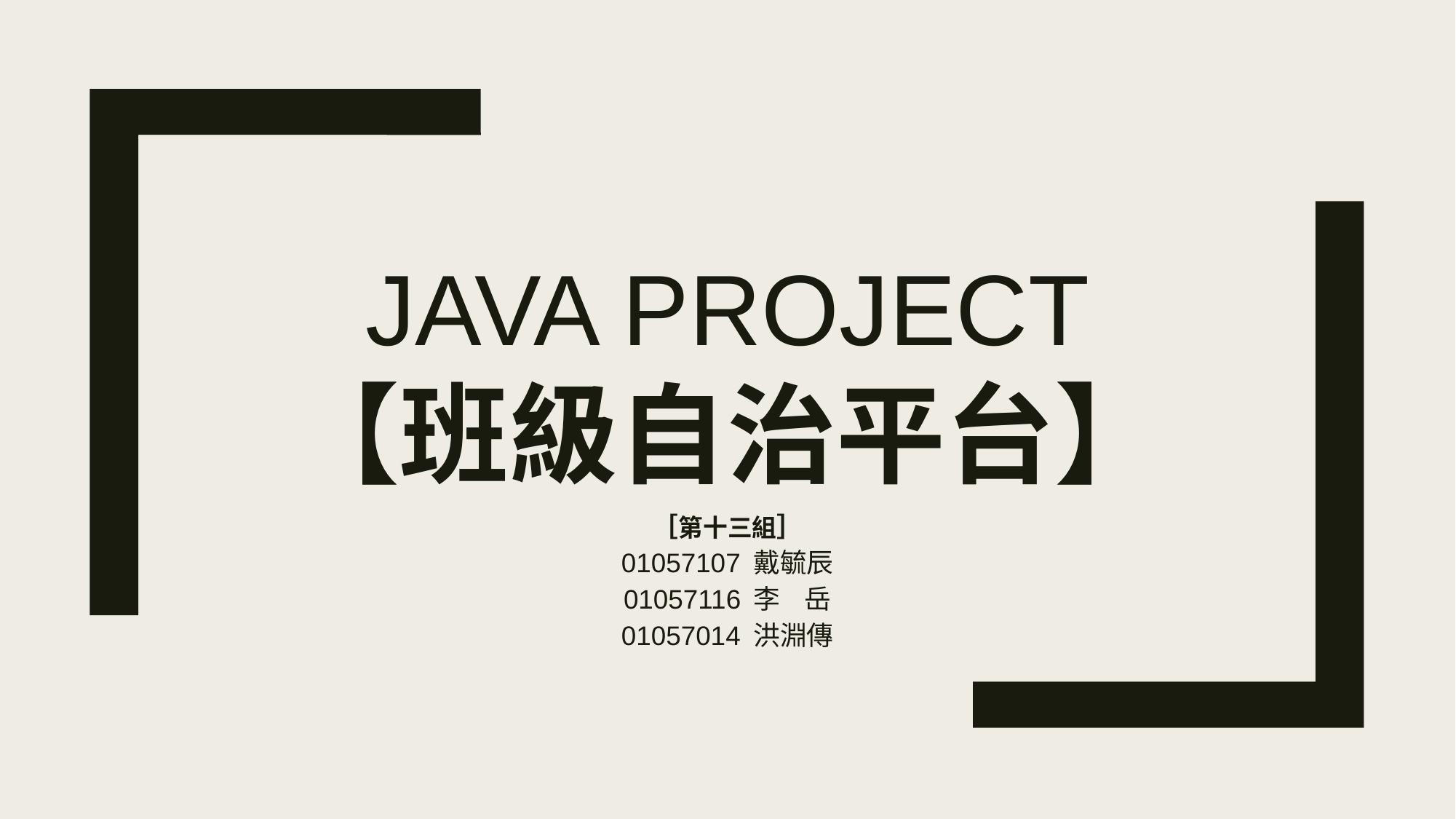

# JAVA Project 【班級自治平台】
［第十三組］
01057107 戴毓辰
01057116 李    岳
01057014 洪淵傳